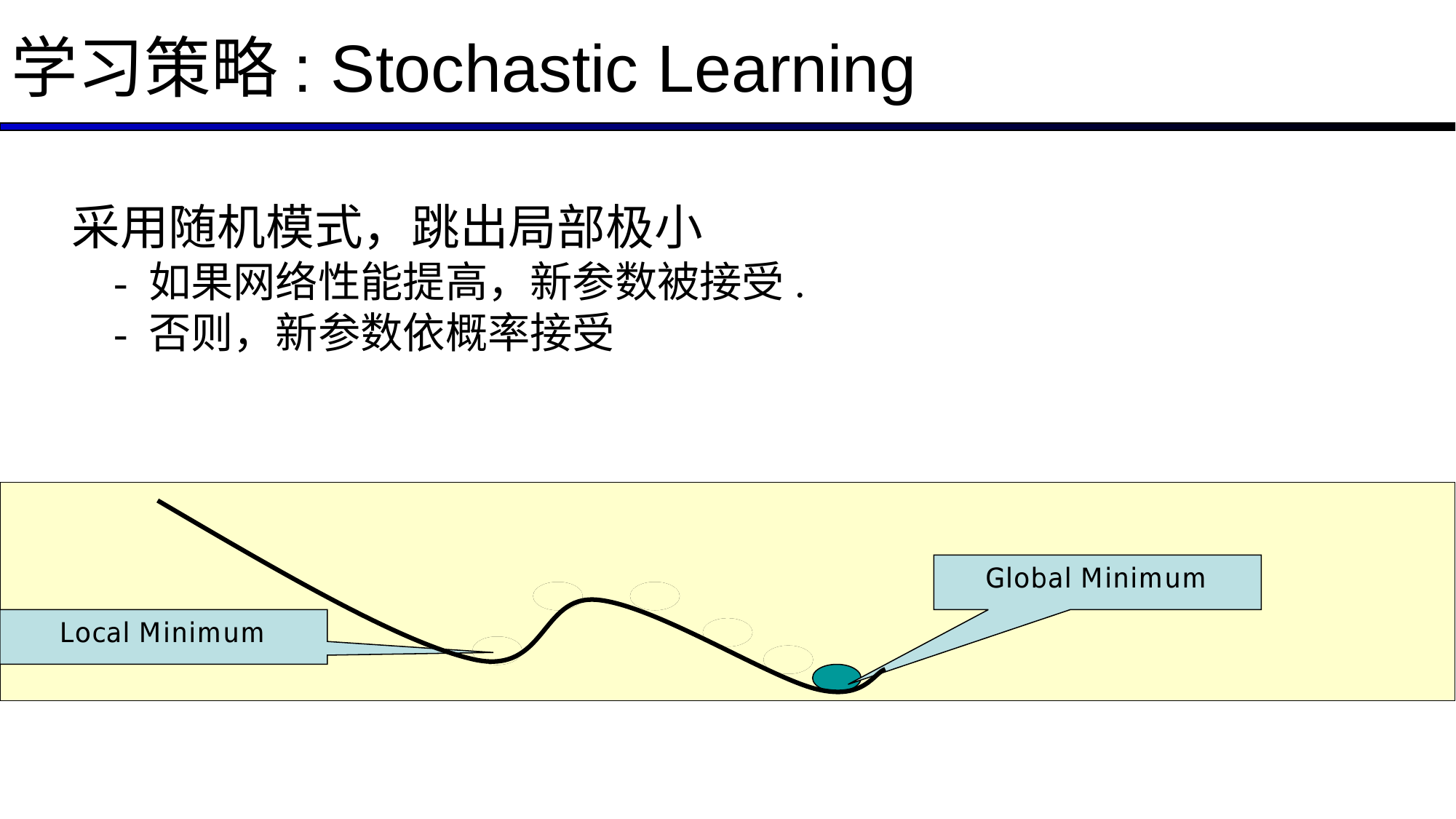

学习策略: Stochastic Learning
采用随机模式，跳出局部极小
    - 如果网络性能提高，新参数被接受.
    - 否则，新参数依概率接受

Global Minimum

Local Minimum